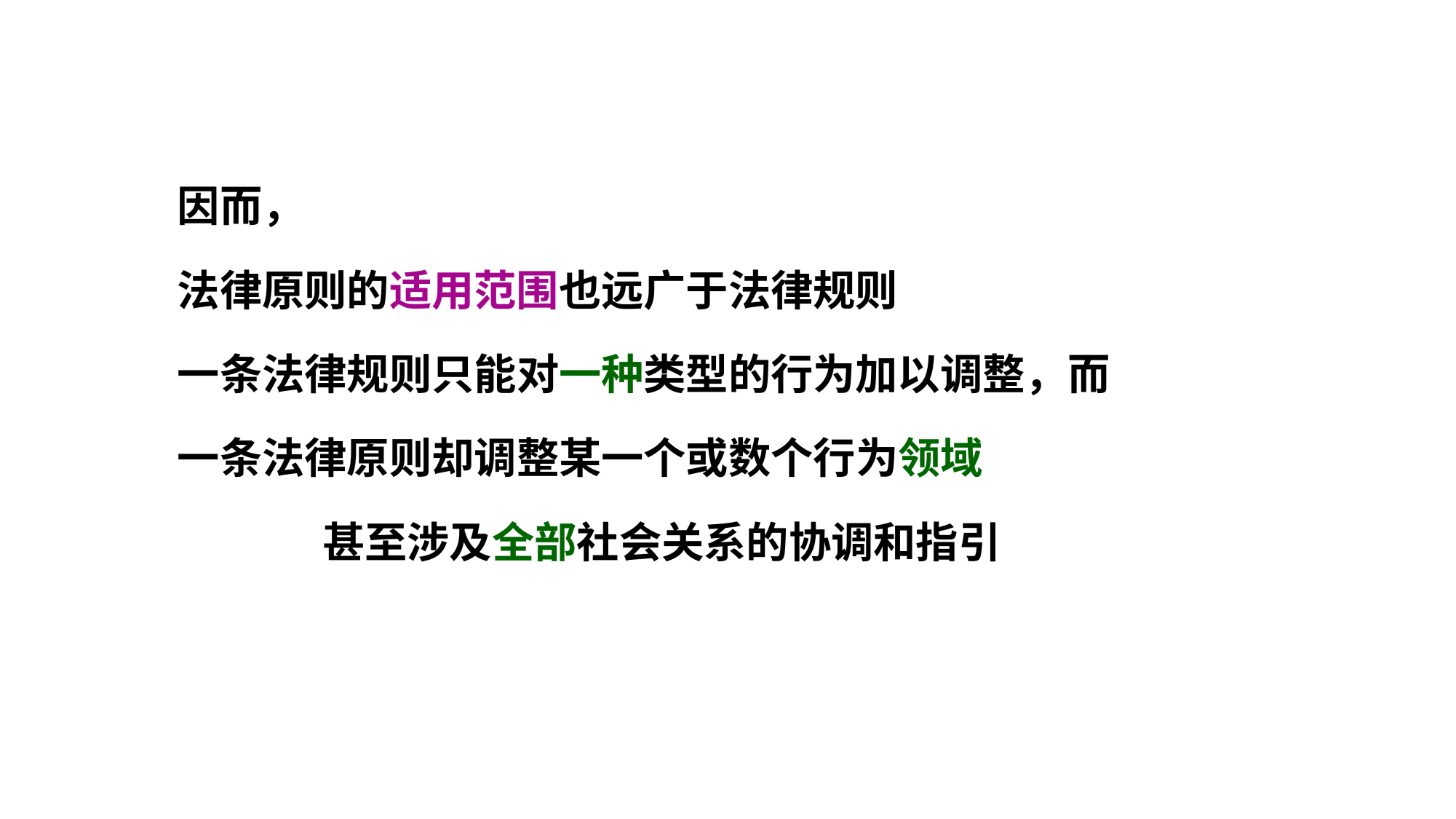

因而，
法律原则的适用范围也远广于法律规则
一条法律规则只能对一种类型的行为加以调整，而
一条法律原则却调整某一个或数个行为领域
              甚至涉及全部社会关系的协调和指引